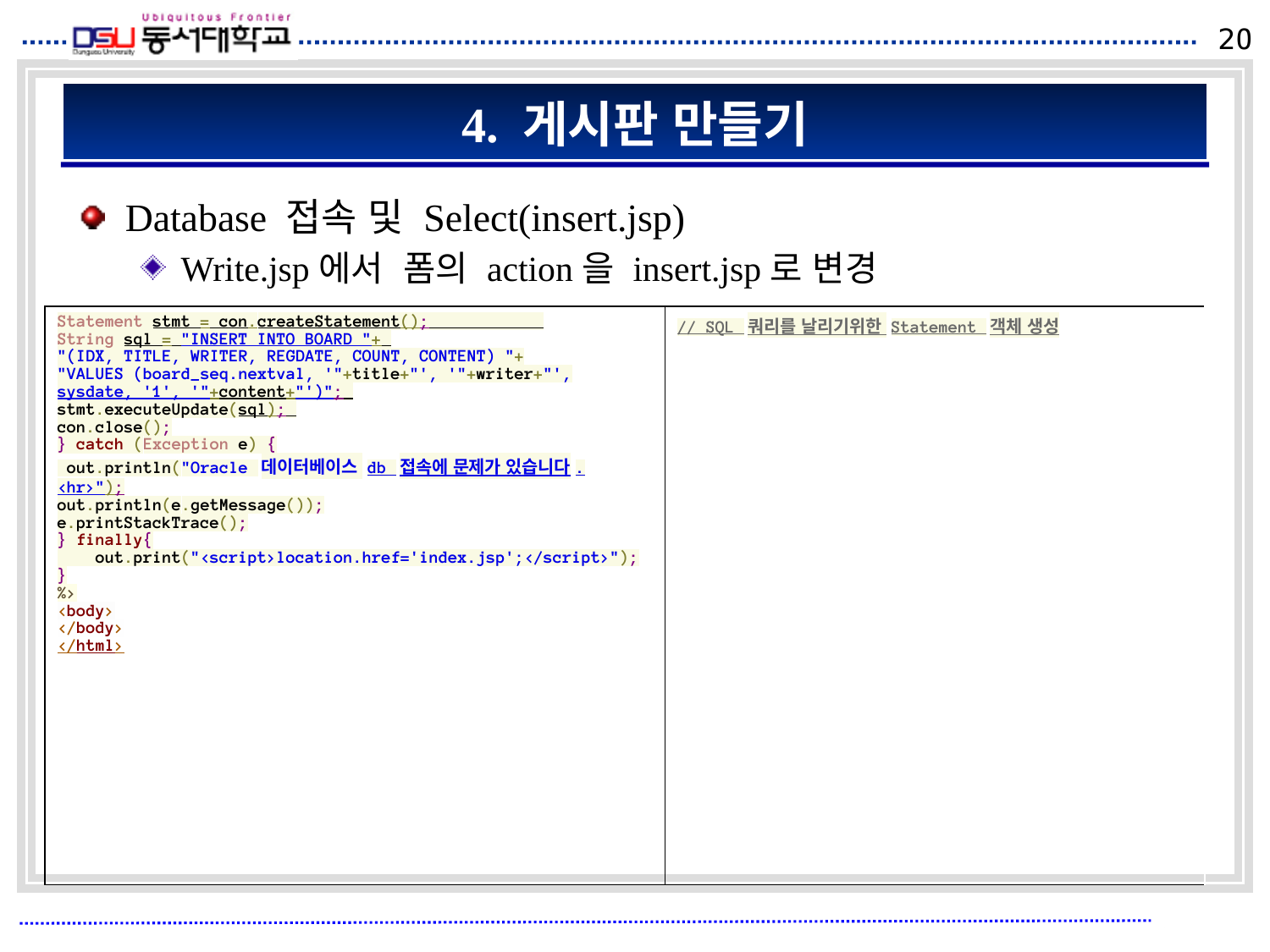

# 4. 게시판 만들기
Database 접속 및 Select(insert.jsp)
Write.jsp에서  폼의 action을 insert.jsp로 변경

| Statement stmt = con.createStatement(); String sql = "INSERT INTO BOARD "+ "(IDX, TITLE, WRITER, REGDATE, COUNT, CONTENT) "+ "VALUES (board\_seq.nextval, '"+title+"', '"+writer+"', sysdate, '1', '"+content+"')"; stmt.executeUpdate(sql); con.close(); } catch (Exception e) { out.println("Oracle 데이터베이스 db 접속에 문제가 있습니다. <hr>"); out.println(e.getMessage()); e.printStackTrace(); } finally{ out.print("<script>location.href='index.jsp';</script>"); } %> <body> </body> </html> | // SQL 쿼리를 날리기위한 Statement 객체 생성 |
| --- | --- |